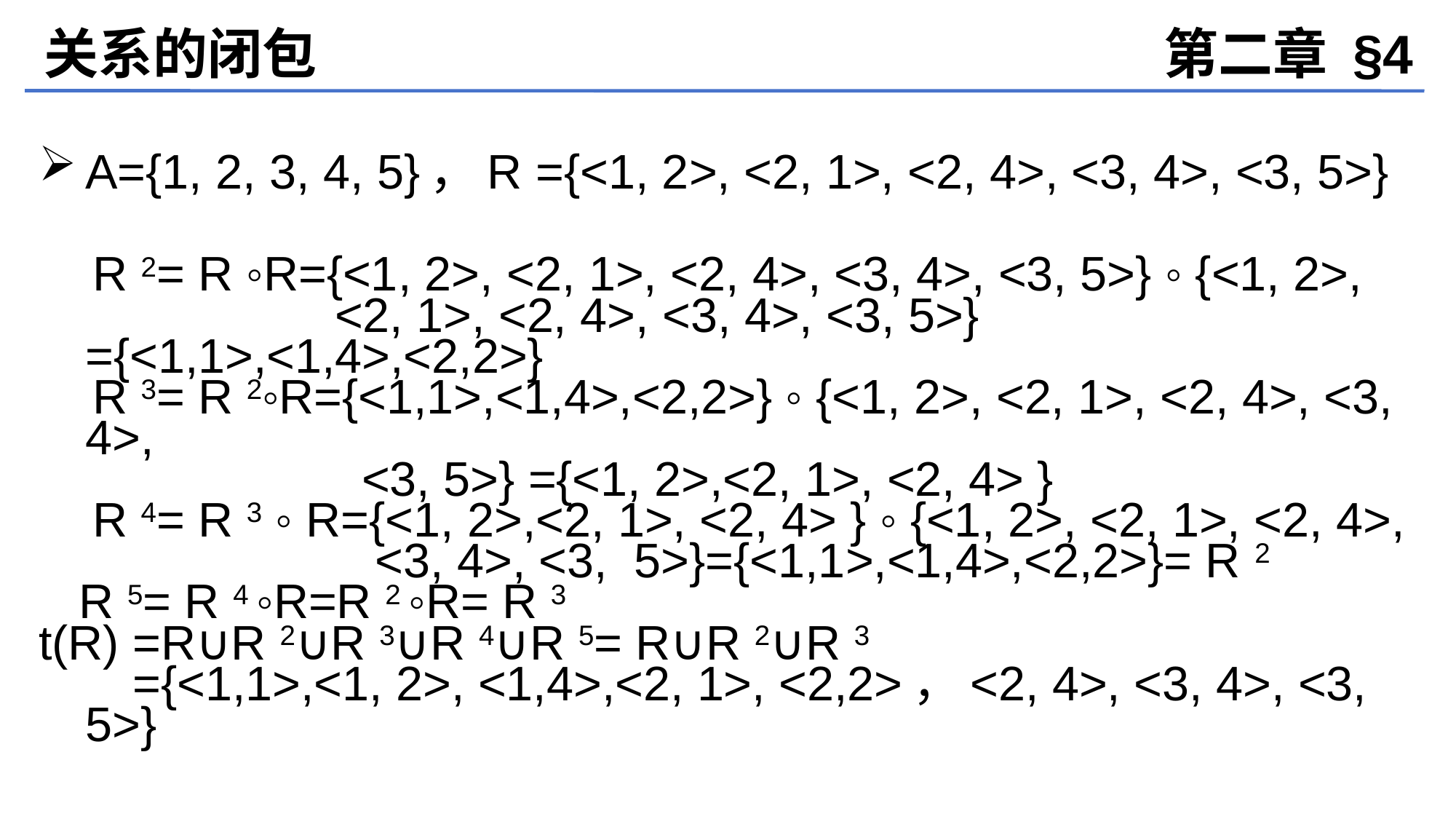

关系的闭包
第二章 §4
A={1, 2, 3, 4, 5}，R ={<1, 2>, <2, 1>, <2, 4>, <3, 4>, <3, 5>}

    R 2= R ◦R={<1, 2>, <2, 1>, <2, 4>, <3, 4>, <3, 5>} ◦ {<1, 2>,
                      <2, 1>, <2, 4>, <3, 4>, <3, 5>} ={<1,1>,<1,4>,<2,2>}
    R 3= R 2◦R={<1,1>,<1,4>,<2,2>} ◦ {<1, 2>, <2, 1>, <2, 4>, <3, 4>,
                        <3, 5>} ={<1, 2>,<2, 1>, <2, 4> }
    R 4= R 3 ◦ R={<1, 2>,<2, 1>, <2, 4> } ◦ {<1, 2>, <2, 1>, <2, 4>,
                         <3, 4>, <3,  5>}={<1,1>,<1,4>,<2,2>}= R 2
   R 5= R 4 ◦R=R 2 ◦R= R 3
t(R) =R∪R 2∪R 3∪R 4∪R 5= R∪R 2∪R 3
       ={<1,1>,<1, 2>, <1,4>,<2, 1>, <2,2>，<2, 4>, <3, 4>, <3, 5>}